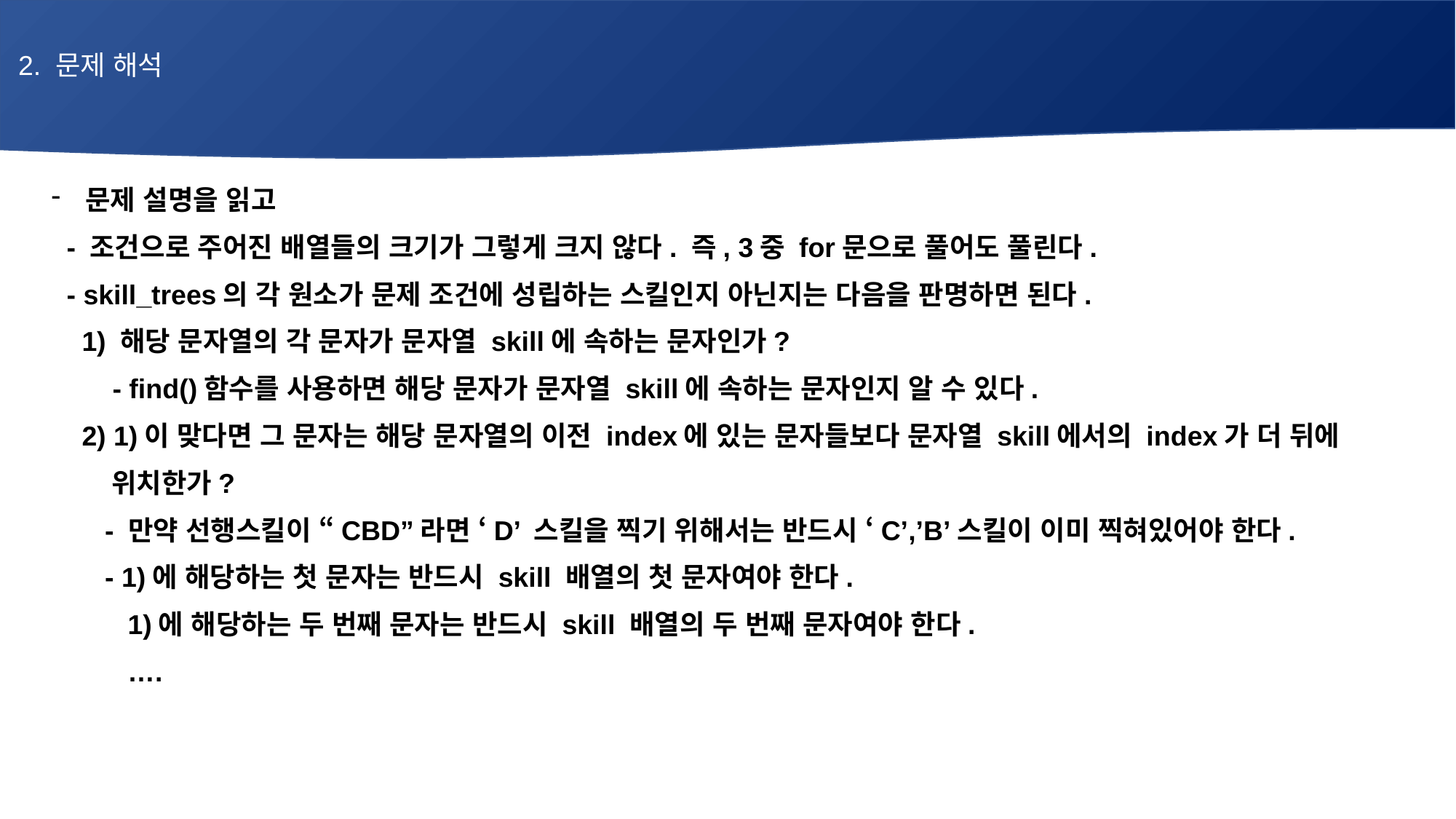

2. 문제 해석
# 매주 1 과제 LV2
문제 설명을 읽고
  - 조건으로 주어진 배열들의 크기가 그렇게 크지 않다. 즉, 3중 for문으로 풀어도 풀린다.
  - skill_trees의 각 원소가 문제 조건에 성립하는 스킬인지 아닌지는 다음을 판명하면 된다.
    1) 해당 문자열의 각 문자가 문자열 skill에 속하는 문자인가?
        - find()함수를 사용하면 해당 문자가 문자열 skill에 속하는 문자인지 알 수 있다.
    2) 1)이 맞다면 그 문자는 해당 문자열의 이전 index에 있는 문자들보다 문자열 skill에서의 index가 더 뒤에
       위치한가?
       - 만약 선행스킬이 “CBD”라면 ‘D’ 스킬을 찍기 위해서는 반드시 ‘C’,’B’스킬이 이미 찍혀있어야 한다.
       - 1)에 해당하는 첫 문자는 반드시 skill 배열의 첫 문자여야 한다.
          1)에 해당하는 두 번째 문자는 반드시 skill 배열의 두 번째 문자여야 한다.
          ….